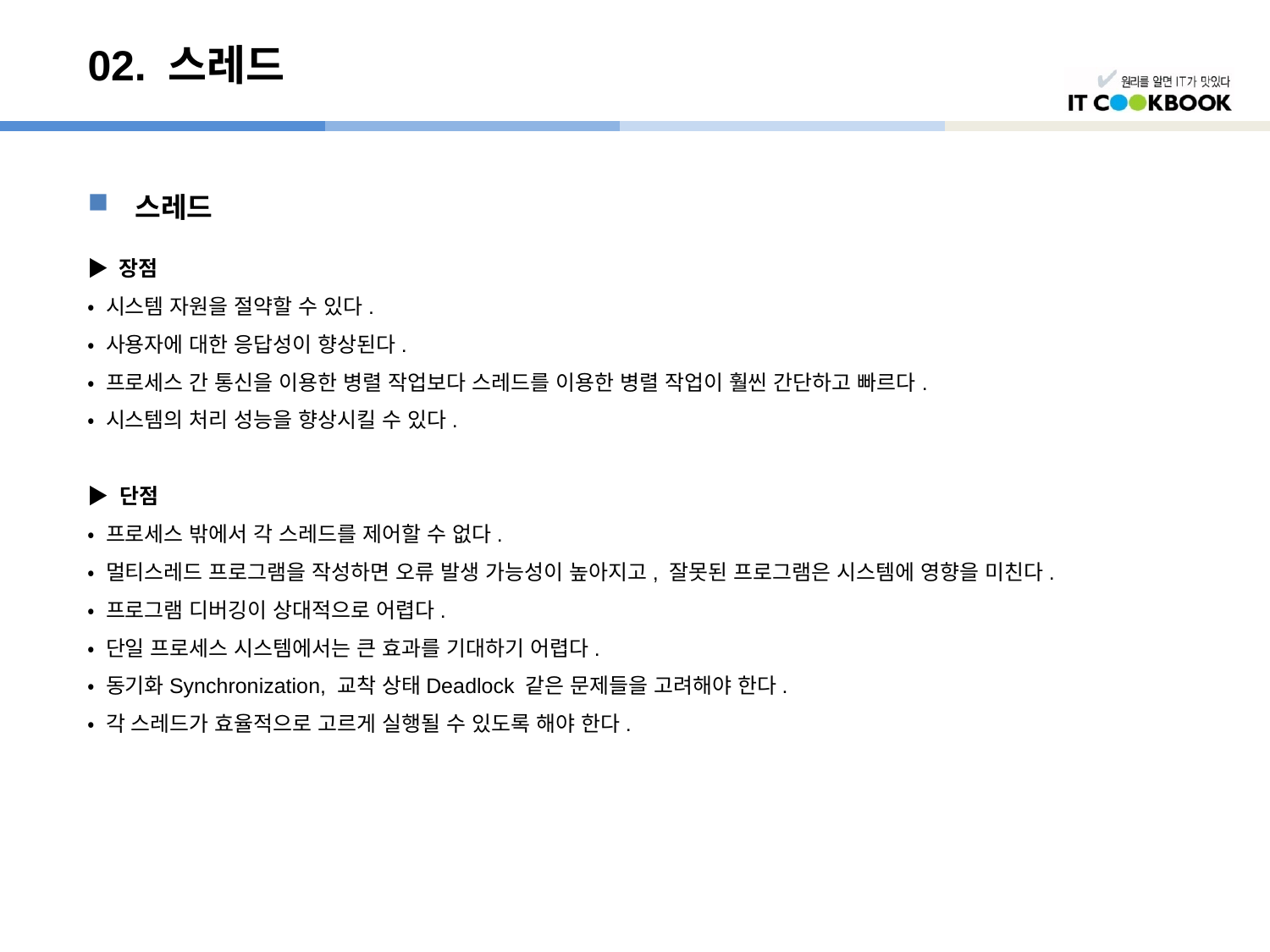

# 02. 스레드
스레드
▶ 장점
• 시스템 자원을 절약할 수 있다.
• 사용자에 대한 응답성이 향상된다.
• 프로세스 간 통신을 이용한 병렬 작업보다 스레드를 이용한 병렬 작업이 훨씬 간단하고 빠르다.
• 시스템의 처리 성능을 향상시킬 수 있다.

▶ 단점
• 프로세스 밖에서 각 스레드를 제어할 수 없다.
• 멀티스레드 프로그램을 작성하면 오류 발생 가능성이 높아지고, 잘못된 프로그램은 시스템에 영향을 미친다.
• 프로그램 디버깅이 상대적으로 어렵다.
• 단일 프로세스 시스템에서는 큰 효과를 기대하기 어렵다.
• 동기화Synchronization, 교착 상태Deadlock 같은 문제들을 고려해야 한다.
• 각 스레드가 효율적으로 고르게 실행될 수 있도록 해야 한다.